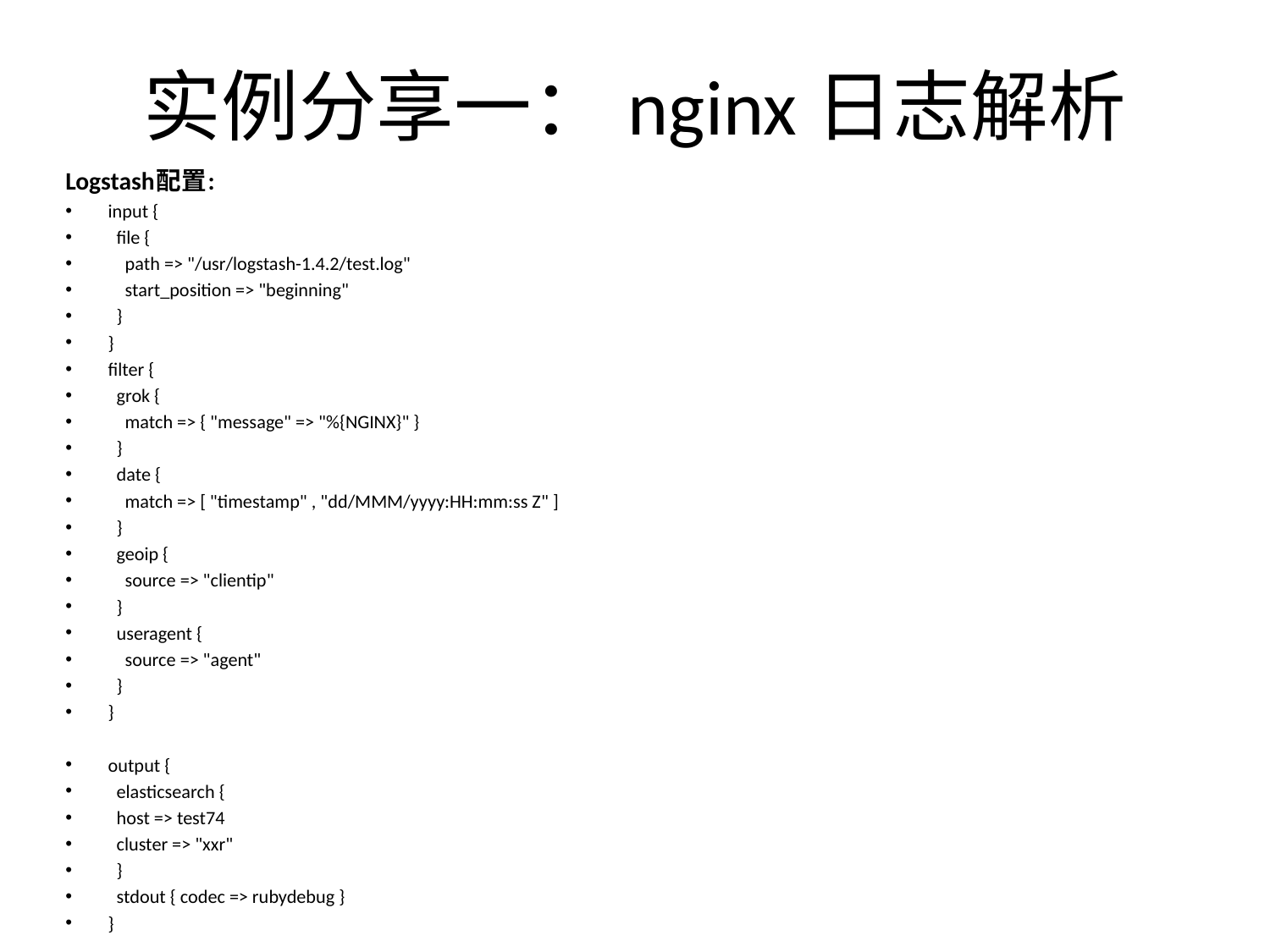

# 实例分享一：nginx日志解析
Logstash配置:
input {
  file {
    path => "/usr/logstash-1.4.2/test.log"
    start_position => "beginning"
  }
}
filter {
  grok {
    match => { "message" => "%{NGINX}" }
  }
  date {
    match => [ "timestamp" , "dd/MMM/yyyy:HH:mm:ss Z" ]
  }
  geoip {
    source => "clientip"
  }
  useragent {
    source => "agent"
  }
}

output {
  elasticsearch {
  host => test74
  cluster => "xxr"
  }
  stdout { codec => rubydebug }
}